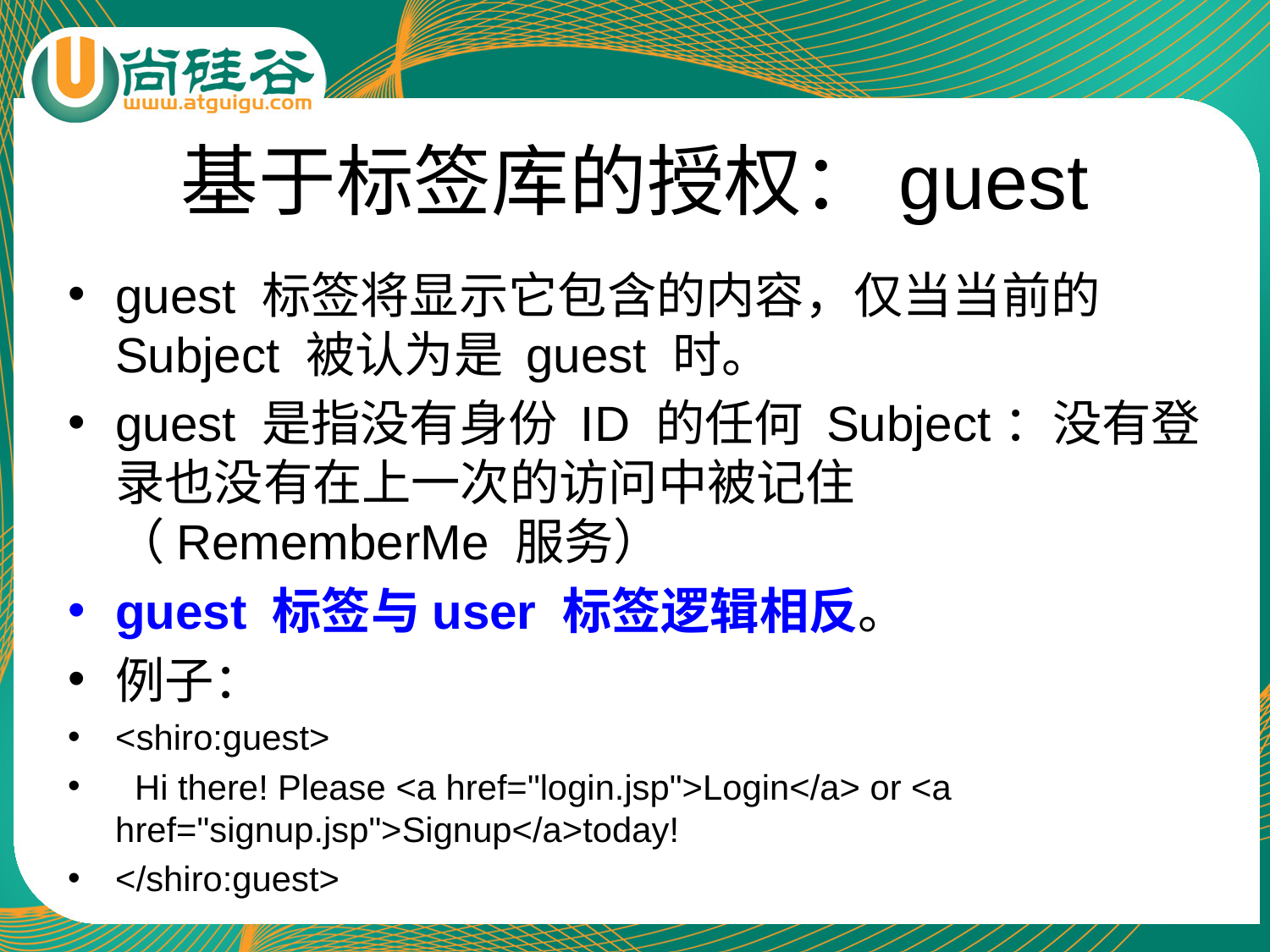

# 基于标签库的授权：guest
guest 标签将显示它包含的内容，仅当当前的Subject 被认为是 guest 时。
guest 是指没有身份 ID 的任何 Subject：没有登录也没有在上一次的访问中被记住（RememberMe 服务）
guest 标签与user 标签逻辑相反。
例子：
<shiro:guest>
  Hi there! Please <a href="login.jsp">Login</a> or <a   href="signup.jsp">Signup</a>today!
</shiro:guest>